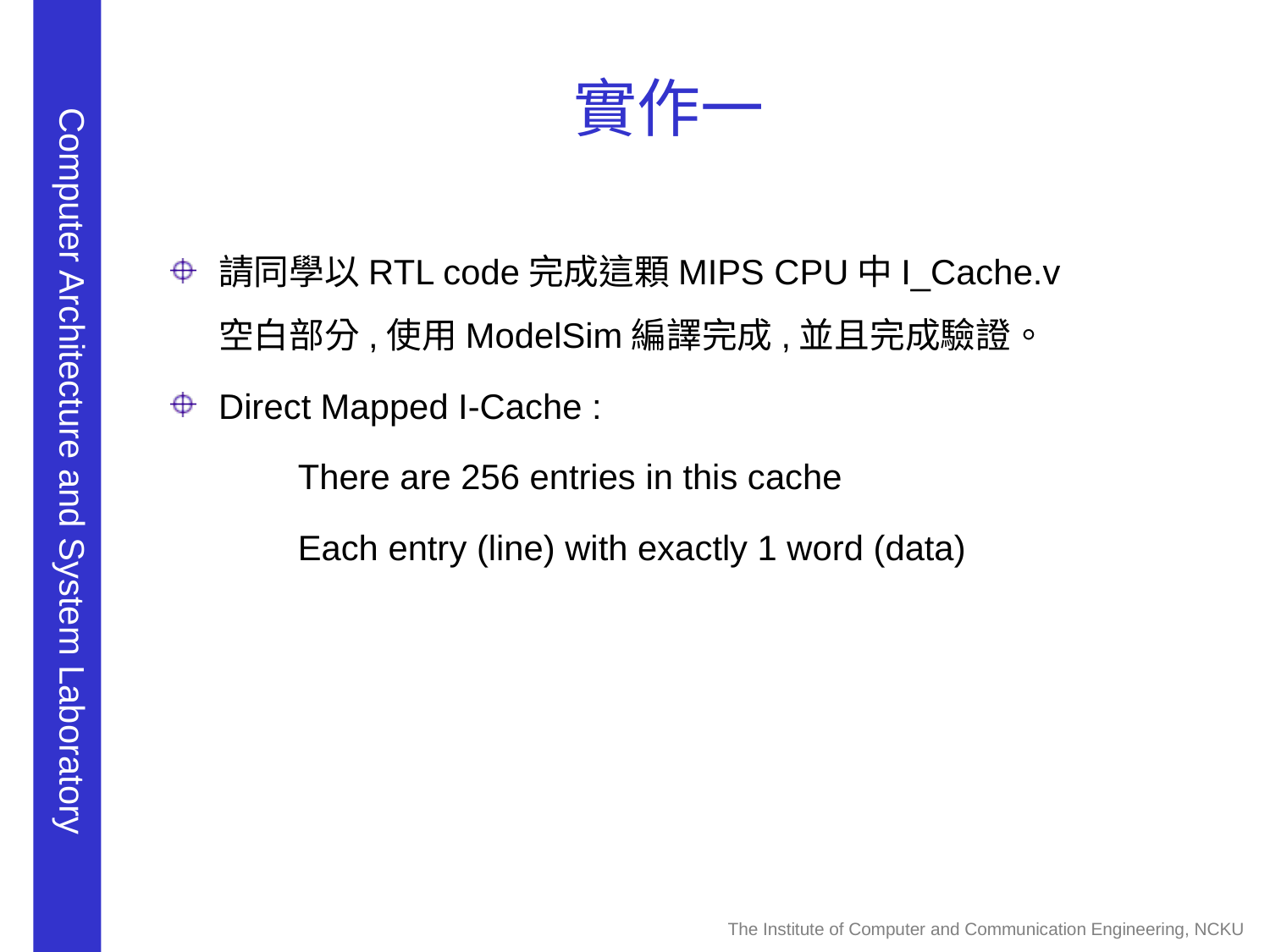

# 實作一
請同學以RTL code完成這顆MIPS CPU中I_Cache.v空白部分,使用ModelSim編譯完成,並且完成驗證。
Direct Mapped I-Cache :
	There are 256 entries in this cache
	Each entry (line) with exactly 1 word (data)